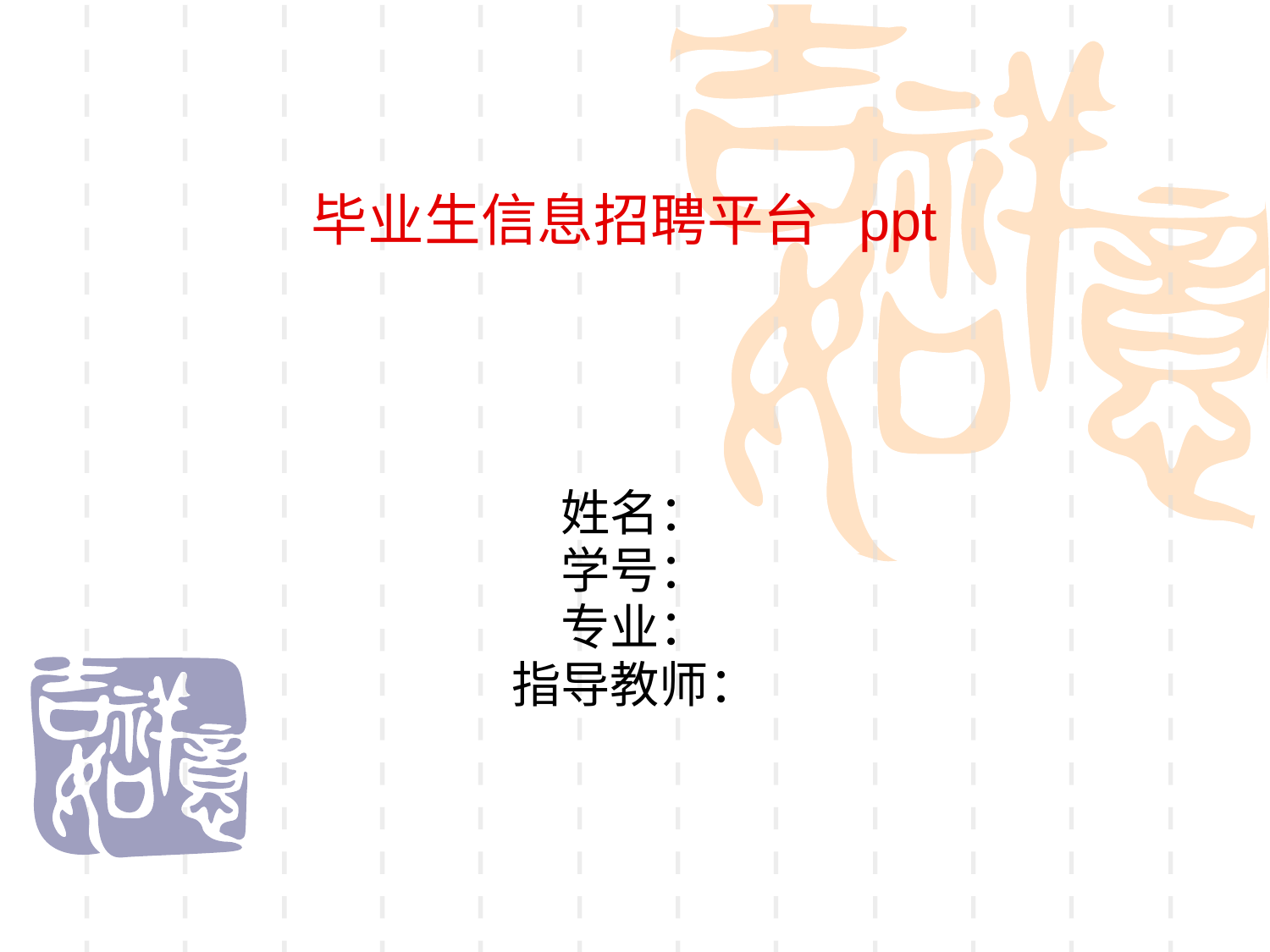

# 毕业生信息招聘平台  ppt
姓名：
学号：
专业：
指导教师：